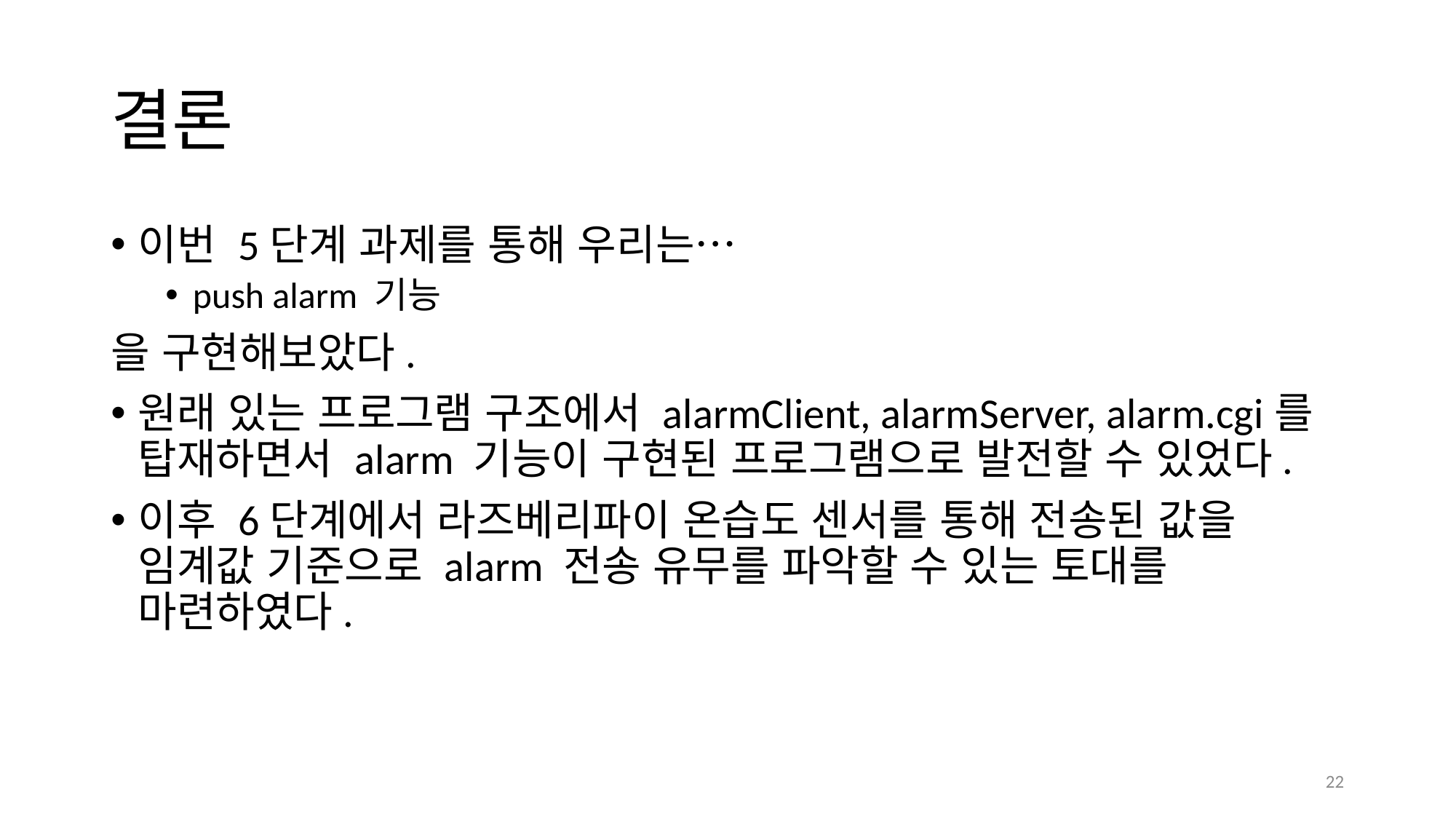

# 결론
이번 5단계 과제를 통해 우리는…
push alarm 기능
을 구현해보았다.
원래 있는 프로그램 구조에서 alarmClient, alarmServer, alarm.cgi를 탑재하면서 alarm 기능이 구현된 프로그램으로 발전할 수 있었다.
이후 6단계에서 라즈베리파이 온습도 센서를 통해 전송된 값을 임계값 기준으로 alarm 전송 유무를 파악할 수 있는 토대를 마련하였다.

22